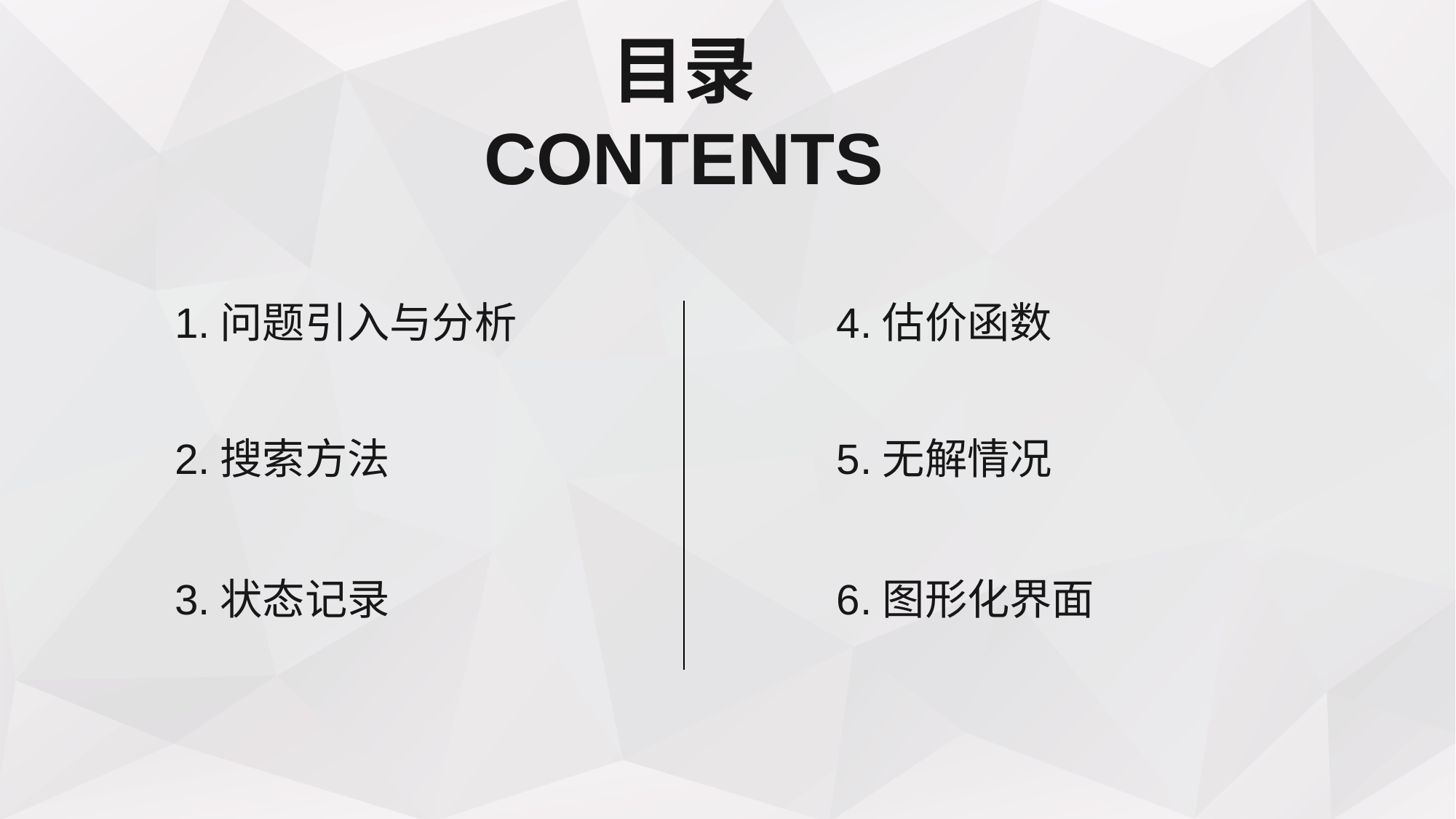

目录
CONTENTS
1.问题引入与分析
4.估价函数
2.搜索方法
5.无解情况
3.状态记录
6.图形化界面